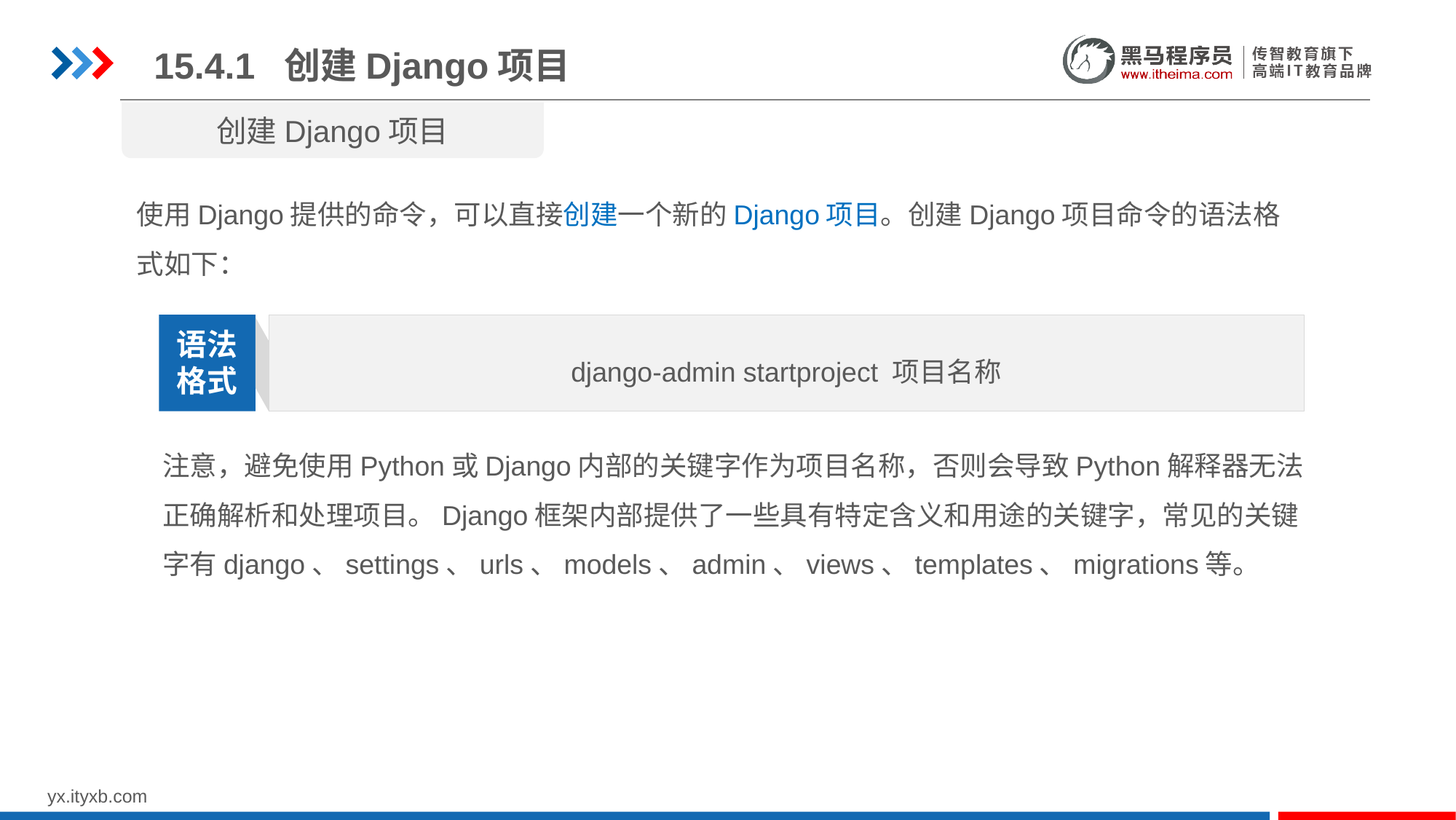

15.4.1  创建Django项目

创建Django项目
使用Django提供的命令，可以直接创建一个新的Django项目。创建Django项目命令的语法格式如下：

django-admin startproject 项目名称

语法
格式
注意，避免使用Python或Django内部的关键字作为项目名称，否则会导致Python解释器无法正确解析和处理项目。Django框架内部提供了一些具有特定含义和用途的关键字，常见的关键字有django、settings、urls、models、admin、views、templates、migrations等。